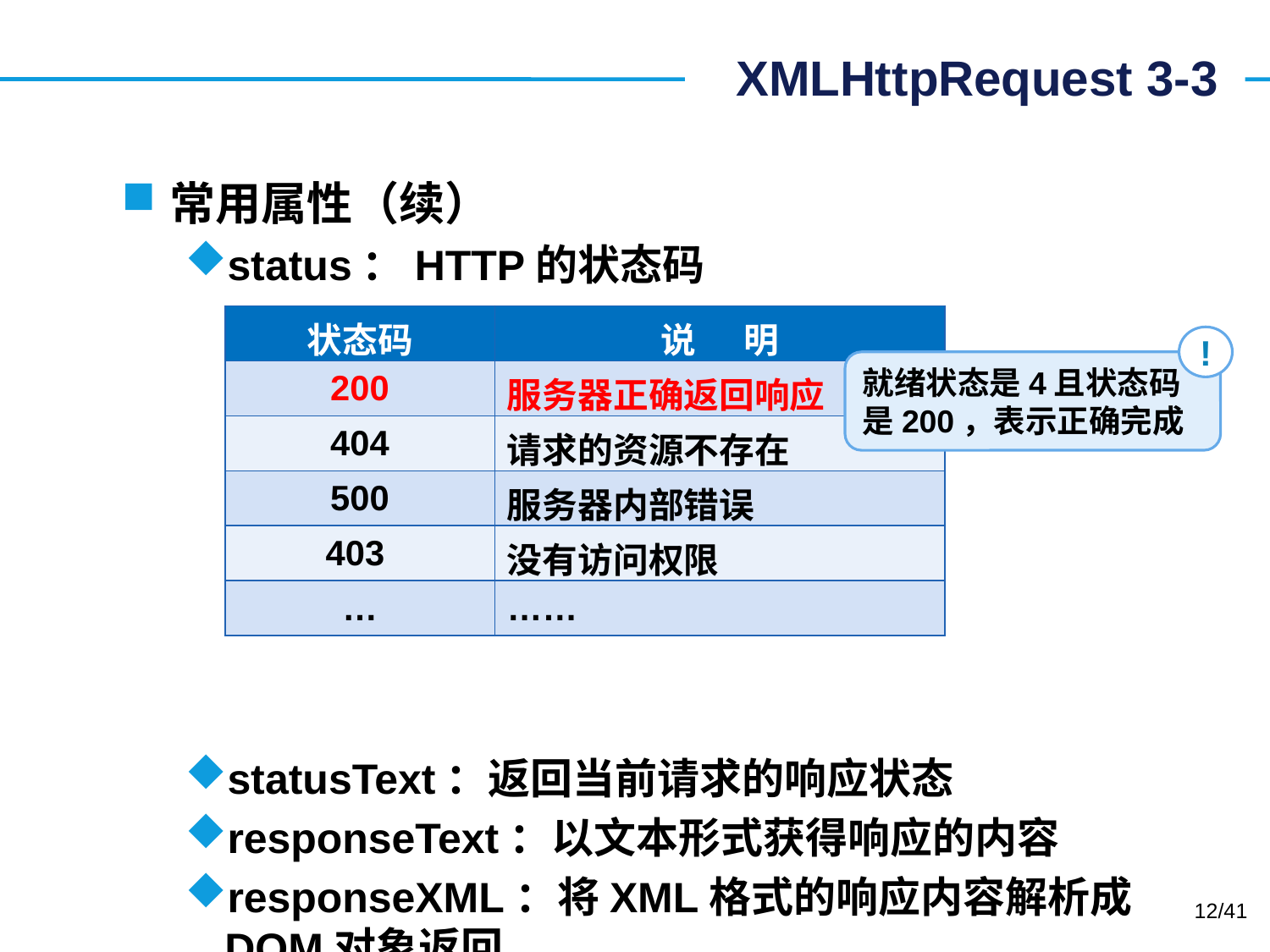

# XMLHttpRequest 3-3
常用属性（续）
status：HTTP的状态码

statusText：返回当前请求的响应状态
responseText：以文本形式获得响应的内容
responseXML：将XML格式的响应内容解析成  DOM对象返回

| 状态码 | 说 明 |
| --- | --- |
| 200 | 服务器正确返回响应 |
| 404 | 请求的资源不存在 |
| 500 | 服务器内部错误 |
| 403 | 没有访问权限 |
| … | …… |
!
就绪状态是4且状态码
是200，表示正确完成
12/41